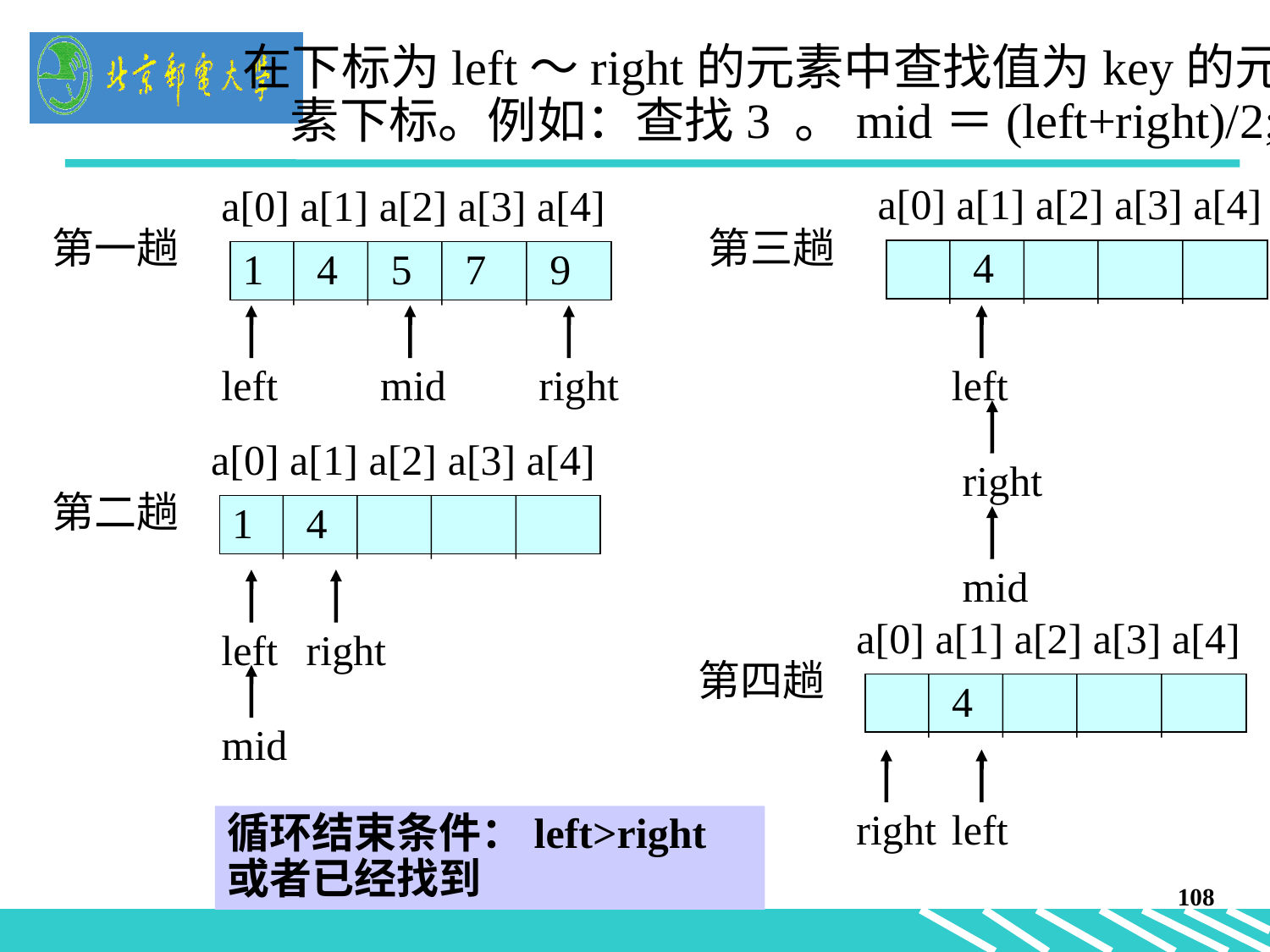

在下标为left～right的元素中查找值为key的元素下标。例如：查找3 。mid＝(left+right)/2;

a[0] a[1] a[2] a[3] a[4]
第三趟
       4

a[0] a[1] a[2] a[3] a[4]
1     4     5     7      9

第一趟

left

mid

right

left

right
a[0] a[1] a[2] a[3] a[4]
第二趟
1     4

mid

left

right
a[0] a[1] a[2] a[3] a[4]
第四趟
       4

mid

right

left
循环结束条件：left>right 或者已经找到
108